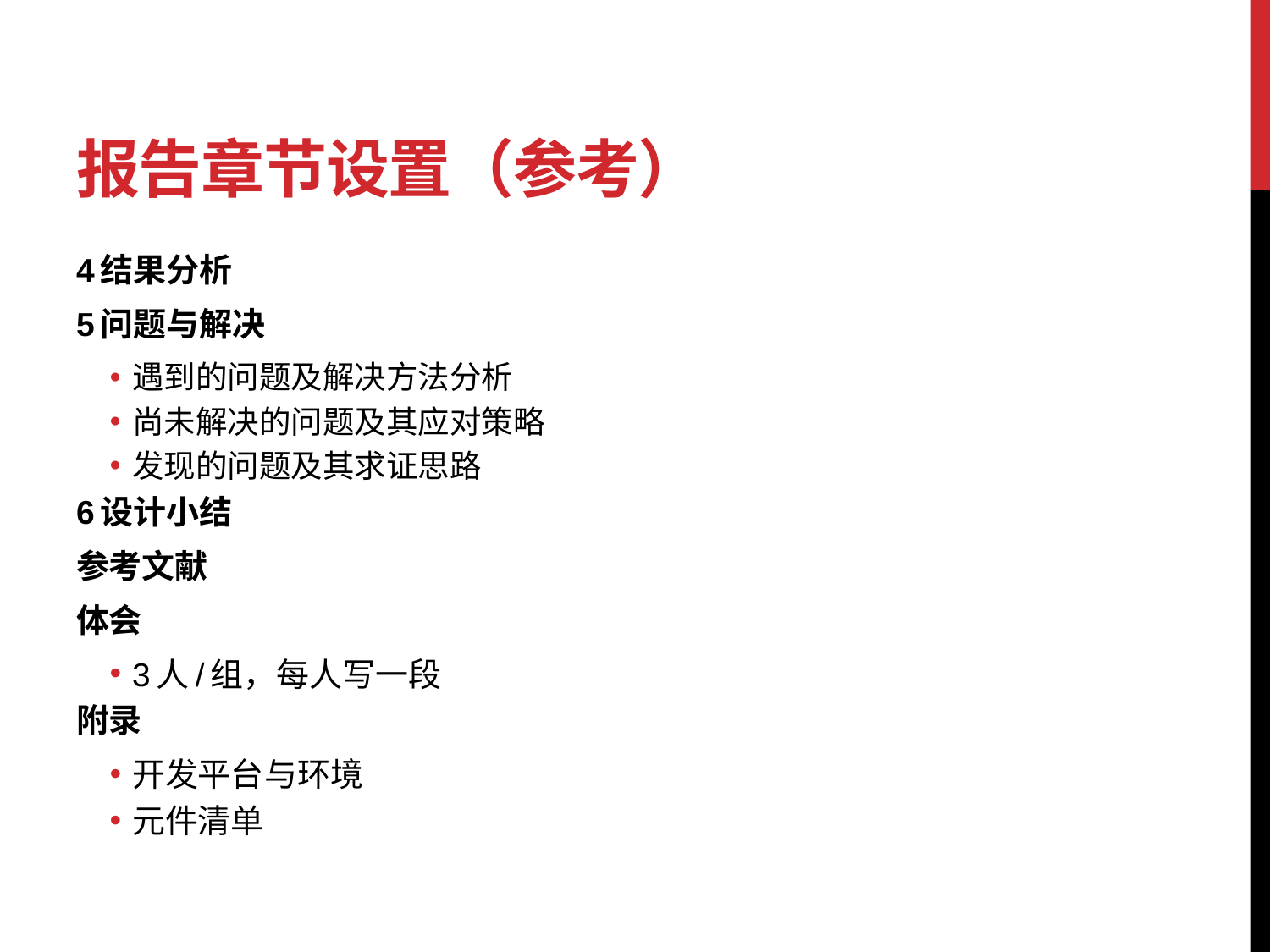

# 报告章节设置（参考）
4结果分析
5问题与解决
遇到的问题及解决方法分析
尚未解决的问题及其应对策略
发现的问题及其求证思路
6设计小结
参考文献
体会
3人/组，每人写一段
附录
开发平台与环境
元件清单